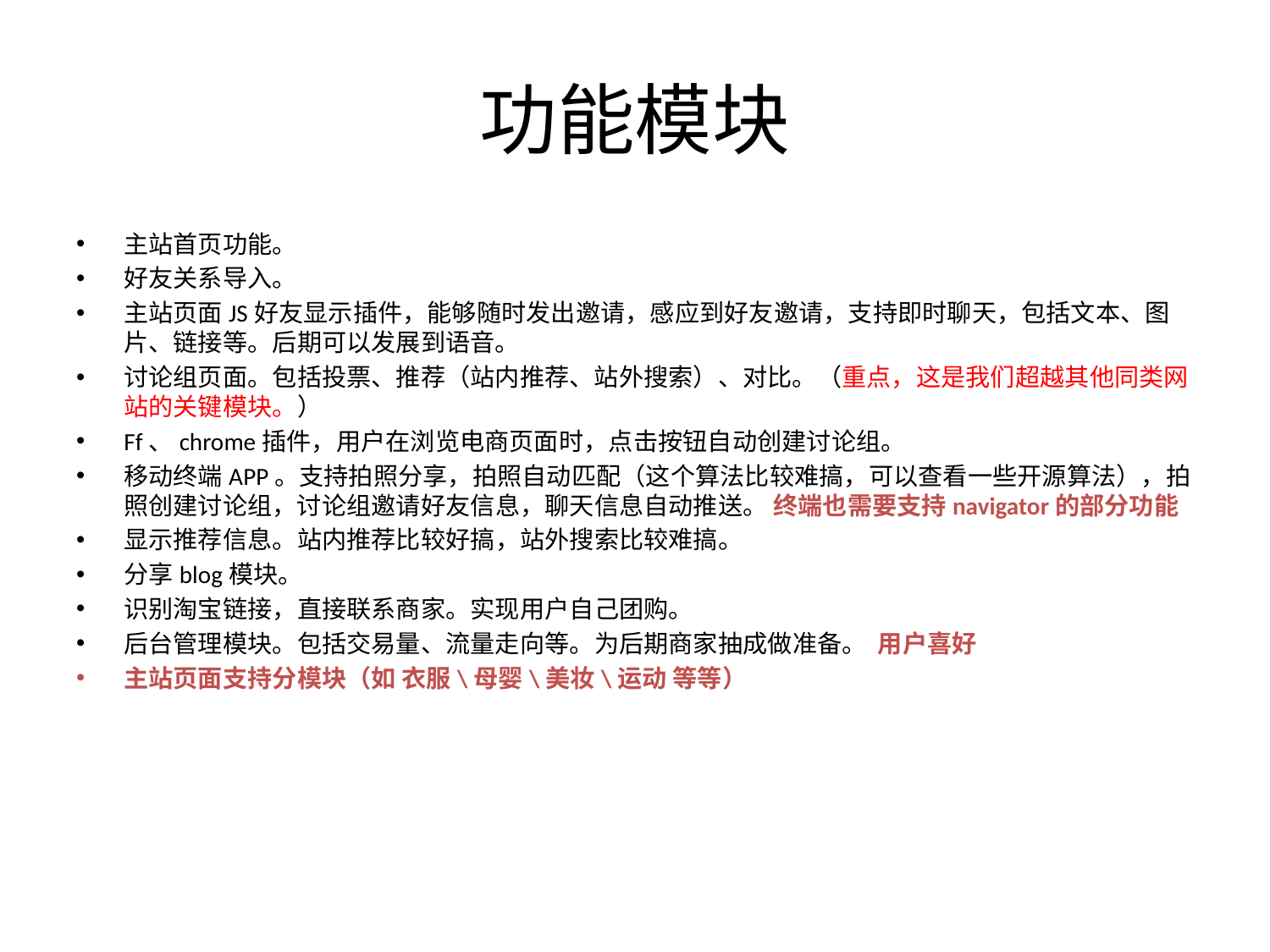

# 功能模块
主站首页功能。
好友关系导入。
主站页面JS好友显示插件，能够随时发出邀请，感应到好友邀请，支持即时聊天，包括文本、图片、链接等。后期可以发展到语音。
讨论组页面。包括投票、推荐（站内推荐、站外搜索）、对比。（重点，这是我们超越其他同类网站的关键模块。）
Ff、chrome插件，用户在浏览电商页面时，点击按钮自动创建讨论组。
移动终端APP。支持拍照分享，拍照自动匹配（这个算法比较难搞，可以查看一些开源算法），拍照创建讨论组，讨论组邀请好友信息，聊天信息自动推送。 终端也需要支持navigator的部分功能
显示推荐信息。站内推荐比较好搞，站外搜索比较难搞。
分享blog模块。
识别淘宝链接，直接联系商家。实现用户自己团购。
后台管理模块。包括交易量、流量走向等。为后期商家抽成做准备。  用户喜好
主站页面支持分模块（如 衣服\母婴\美妆\运动 等等）